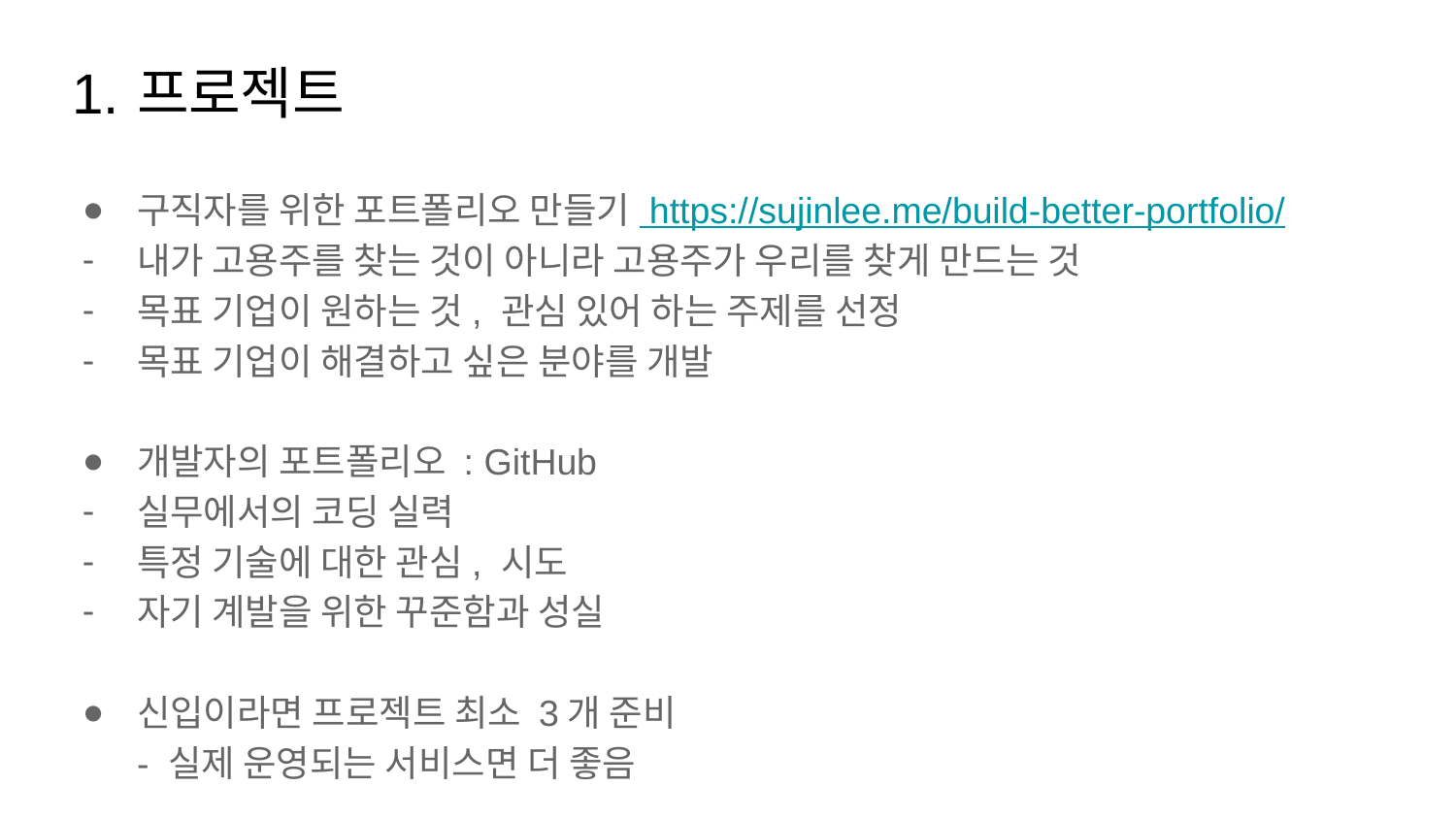

# 프로젝트
구직자를 위한 포트폴리오 만들기 https://sujinlee.me/build-better-portfolio/
내가 고용주를 찾는 것이 아니라 고용주가 우리를 찾게 만드는 것
목표 기업이 원하는 것, 관심 있어 하는 주제를 선정
목표 기업이 해결하고 싶은 분야를 개발
개발자의 포트폴리오 : GitHub
실무에서의 코딩 실력
특정 기술에 대한 관심, 시도
자기 계발을 위한 꾸준함과 성실
신입이라면 프로젝트 최소 3개 준비
- 실제 운영되는 서비스면 더 좋음